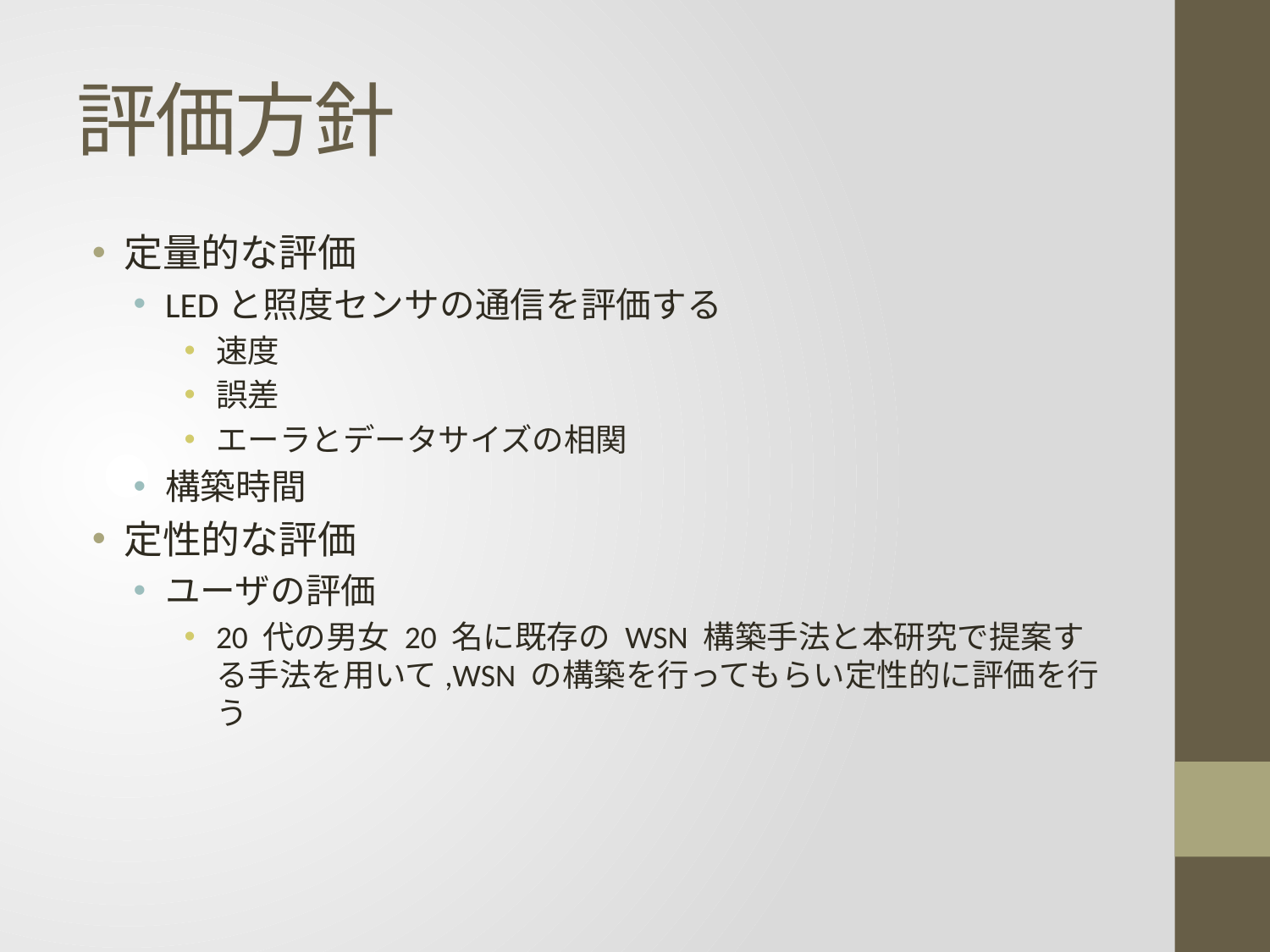

# 評価方針
定量的な評価
LEDと照度センサの通信を評価する
速度
誤差
エーラとデータサイズの相関
構築時間
定性的な評価
ユーザの評価
20 代の男女 20 名に既存の WSN 構築手法と本研究で提案する手法を用いて,WSN の構築を行ってもらい定性的に評価を行う